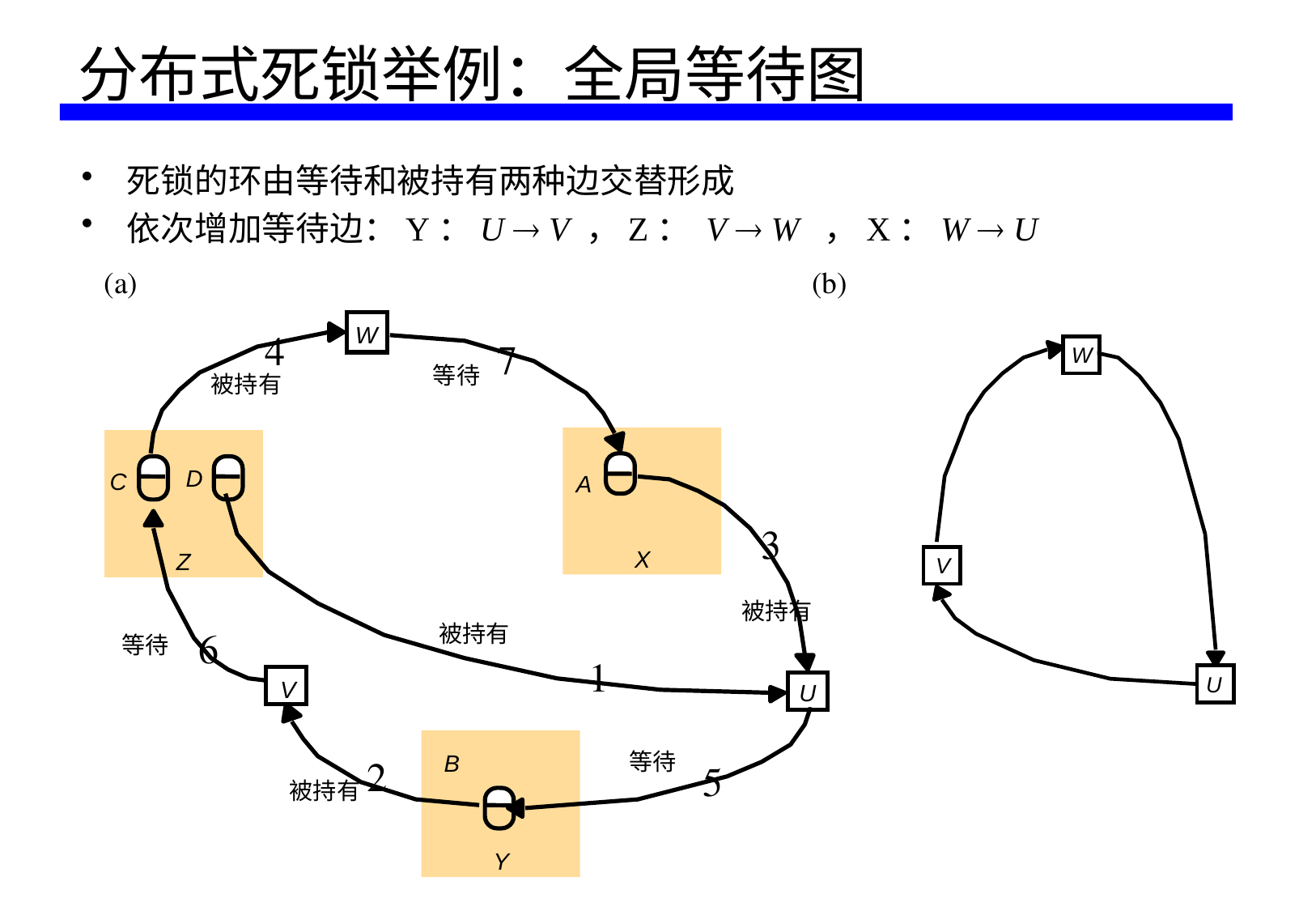

# 分布式死锁举例：全局等待图
死锁的环由等待和被持有两种边交替形成
依次增加等待边：Y：U → V ，Z： V → W  ，X：W → U
(a)
(b)

W

W

等待
被持有

D
C
A

X
Z

V

被持有

被持有

等待

U

V
U

等待
B
被持有

Y
4
7
3
6
1
2
5